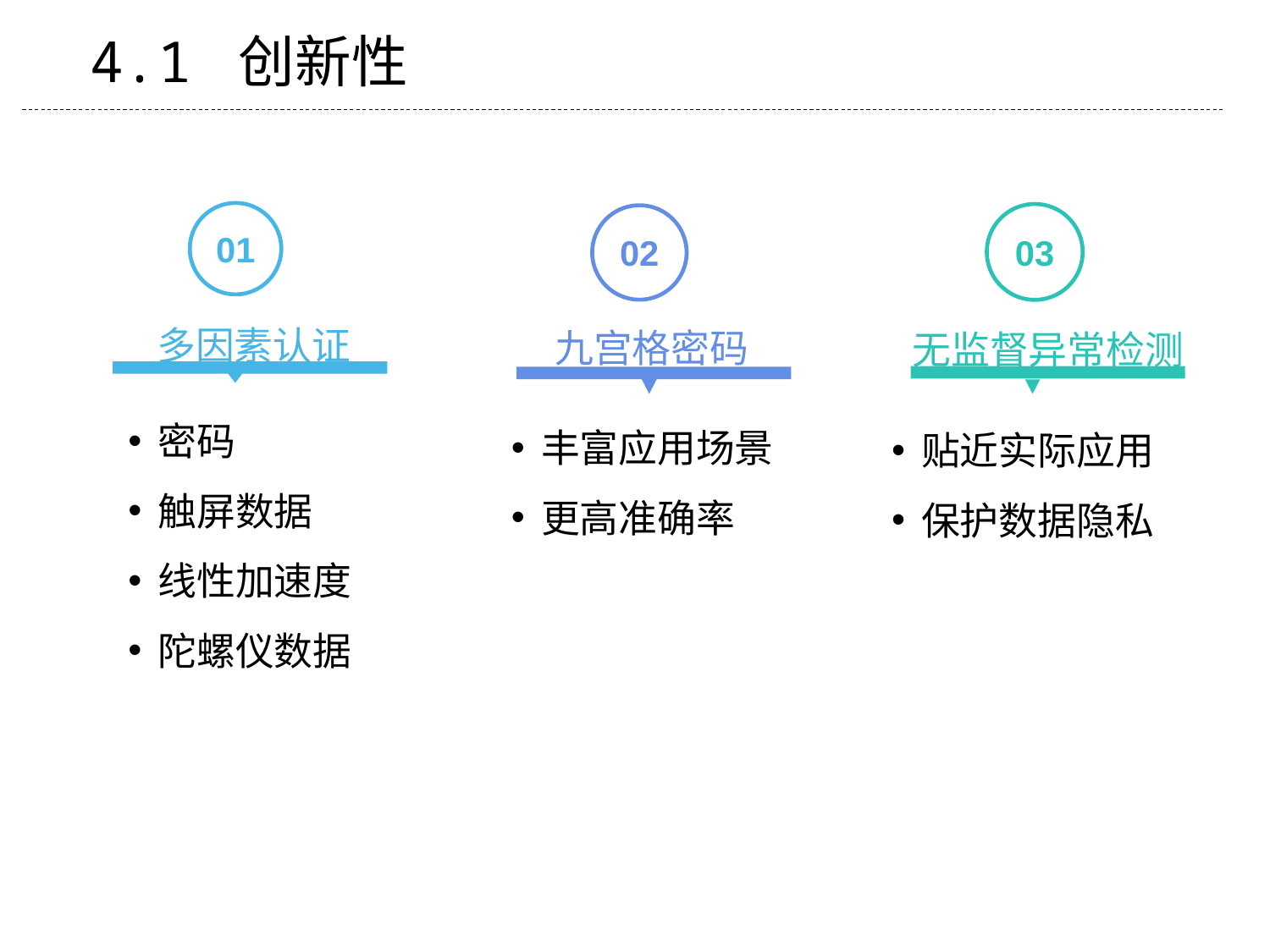

4.1 创新性
01
多因素认证

密码
触屏数据
线性加速度
陀螺仪数据

03
无监督异常检测

02
九宫格密码

丰富应用场景
更高准确率
02  传感器
贴近实际应用
保护数据隐私